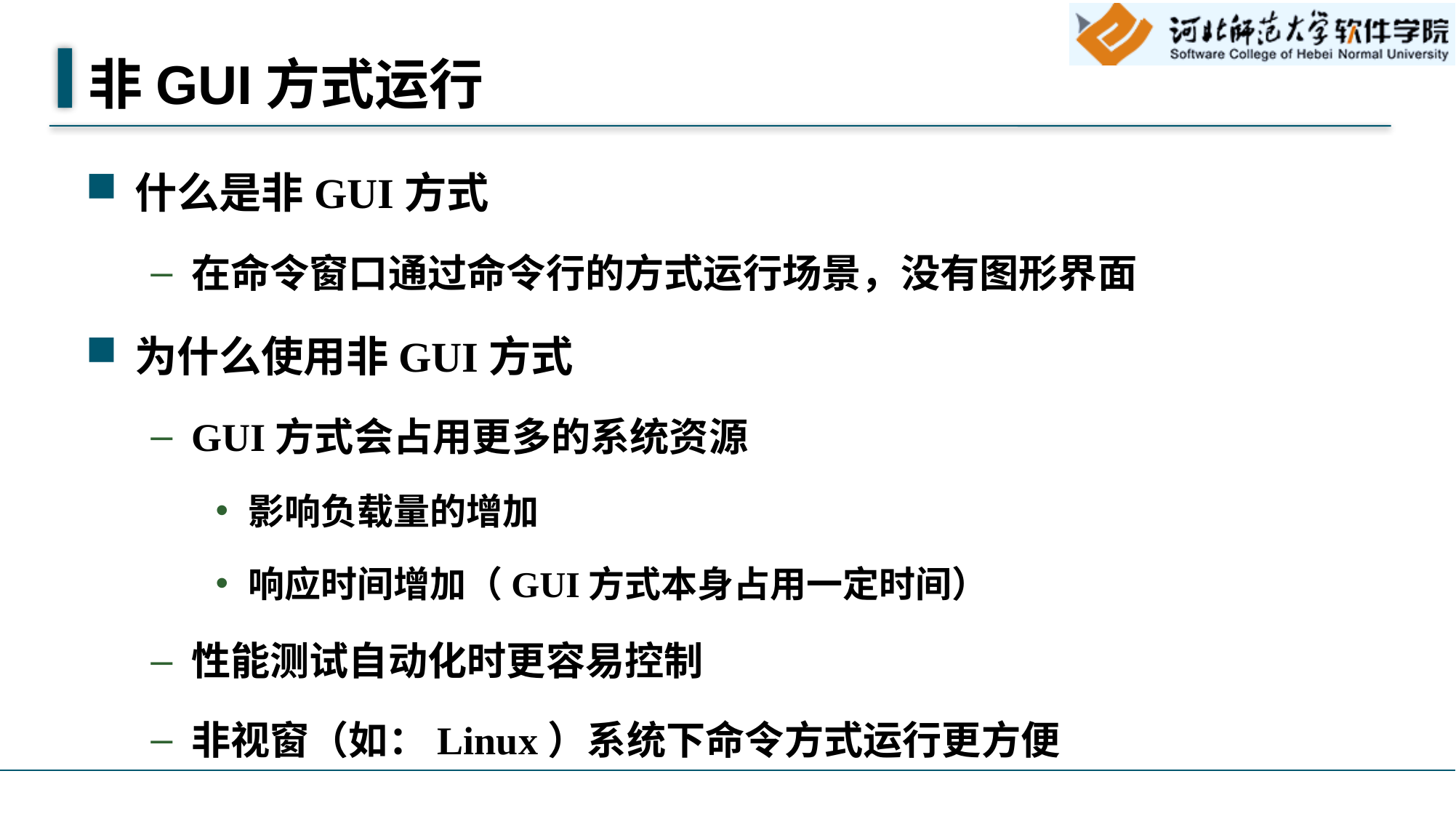

# 非GUI方式运行
什么是非GUI方式
在命令窗口通过命令行的方式运行场景，没有图形界面
为什么使用非GUI方式
GUI方式会占用更多的系统资源
影响负载量的增加
响应时间增加（GUI方式本身占用一定时间）
性能测试自动化时更容易控制
非视窗（如：Linux）系统下命令方式运行更方便